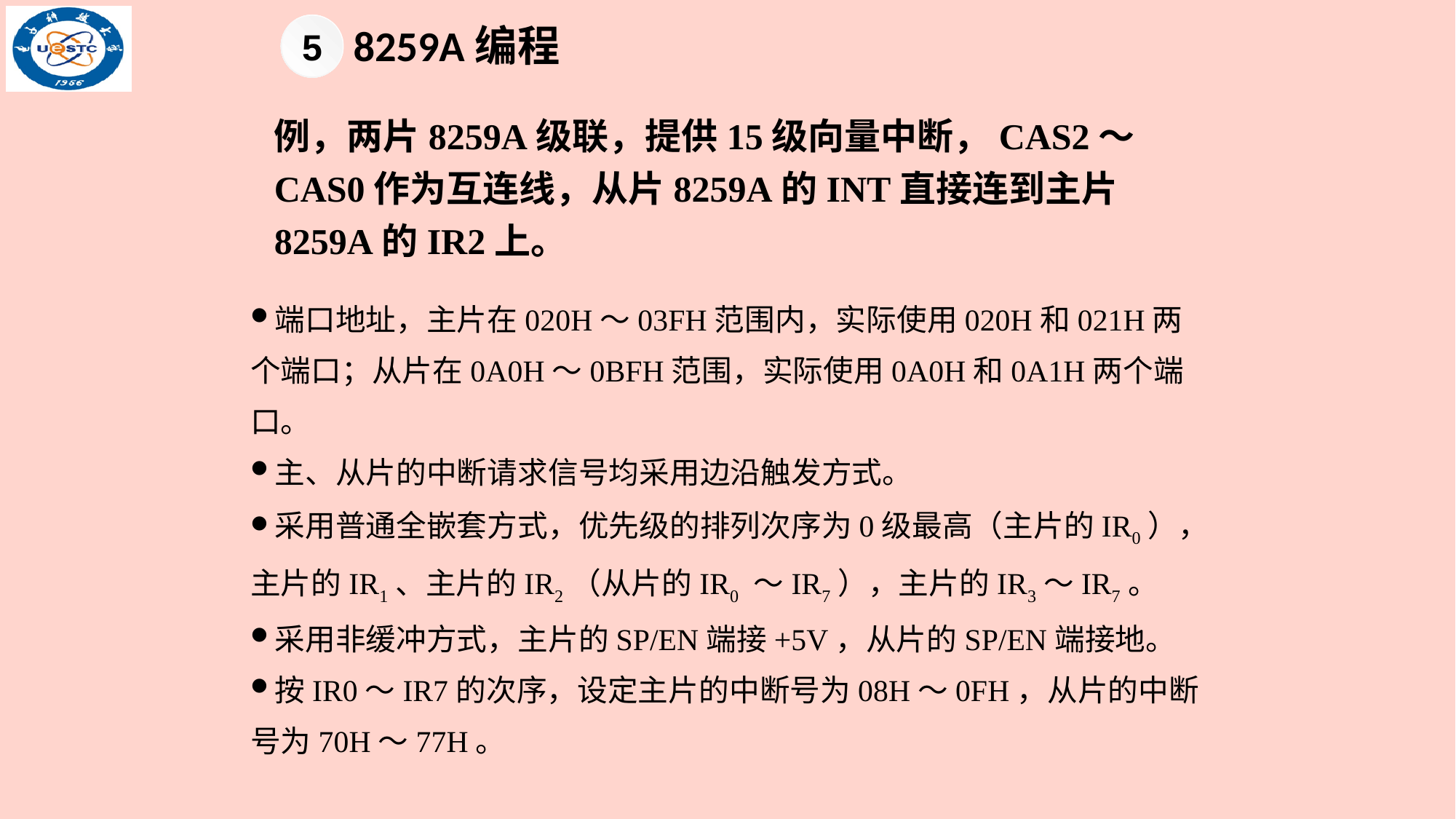

8259A编程

5
例，两片8259A级联，提供15级向量中断，CAS2～CAS0作为互连线，从片8259A的INT直接连到主片8259A的IR2上。
端口地址，主片在020H～03FH范围内，实际使用020H和021H两个端口；从片在0A0H～0BFH范围，实际使用0A0H和0A1H两个端口。
主、从片的中断请求信号均采用边沿触发方式。
采用普通全嵌套方式，优先级的排列次序为0级最高（主片的IR0），主片的IR1、主片的IR2（从片的IR0 ～IR7），主片的IR3～IR7。
采用非缓冲方式，主片的SP/EN端接+5V，从片的SP/EN端接地。
按IR0～IR7的次序，设定主片的中断号为08H～0FH，从片的中断号为70H～77H。